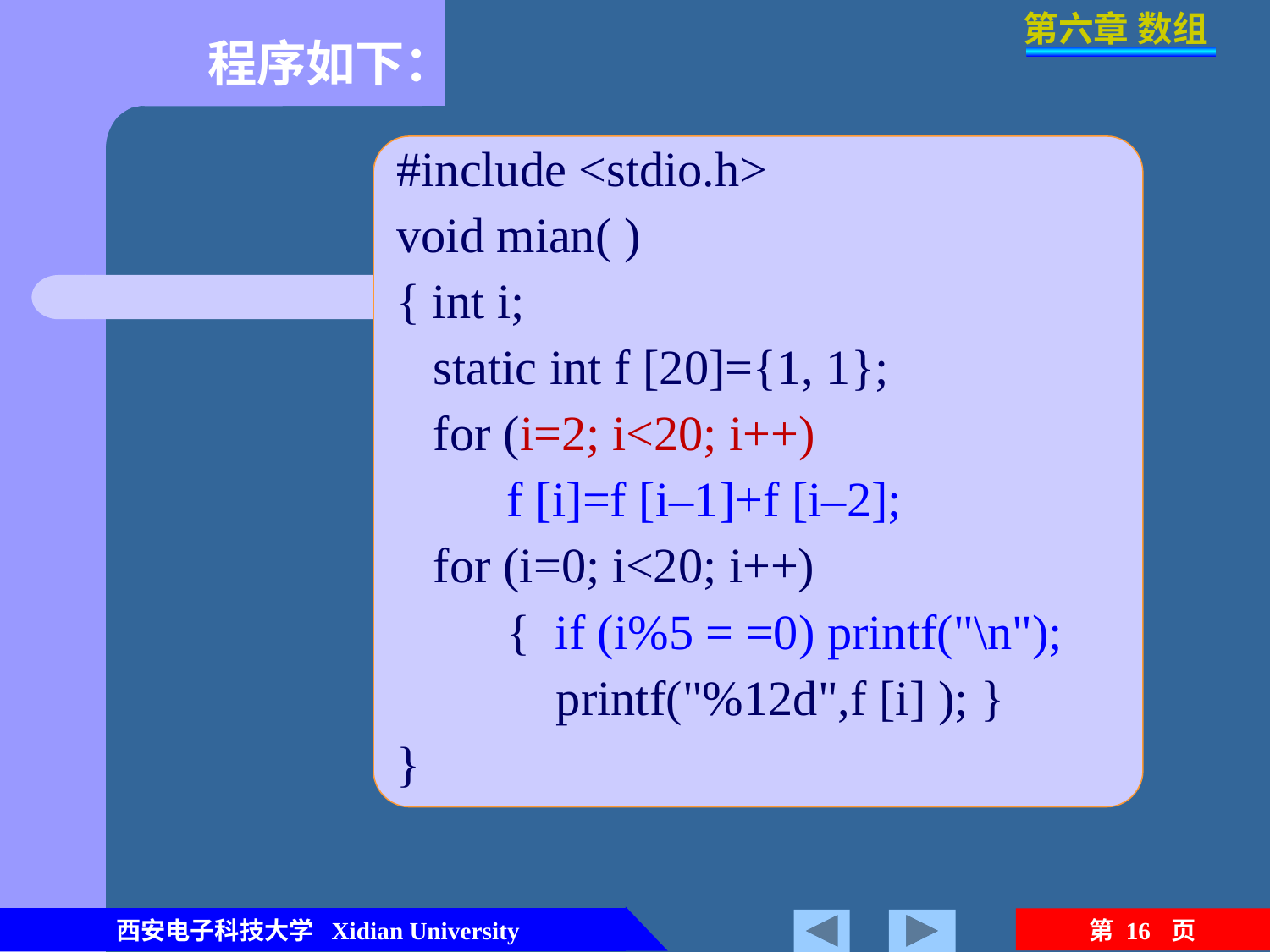

第六章 数组

程序如下：
#include <stdio.h>
void mian( )
{ int i;
   static int f [20]={1, 1};
   for (i=2; i<20; i++)
         f [i]=f [i–1]+f [i–2];
   for (i=0; i<20; i++)
         {  if (i%5 = =0) printf("\n");
             printf("%12d",f [i] ); }
}